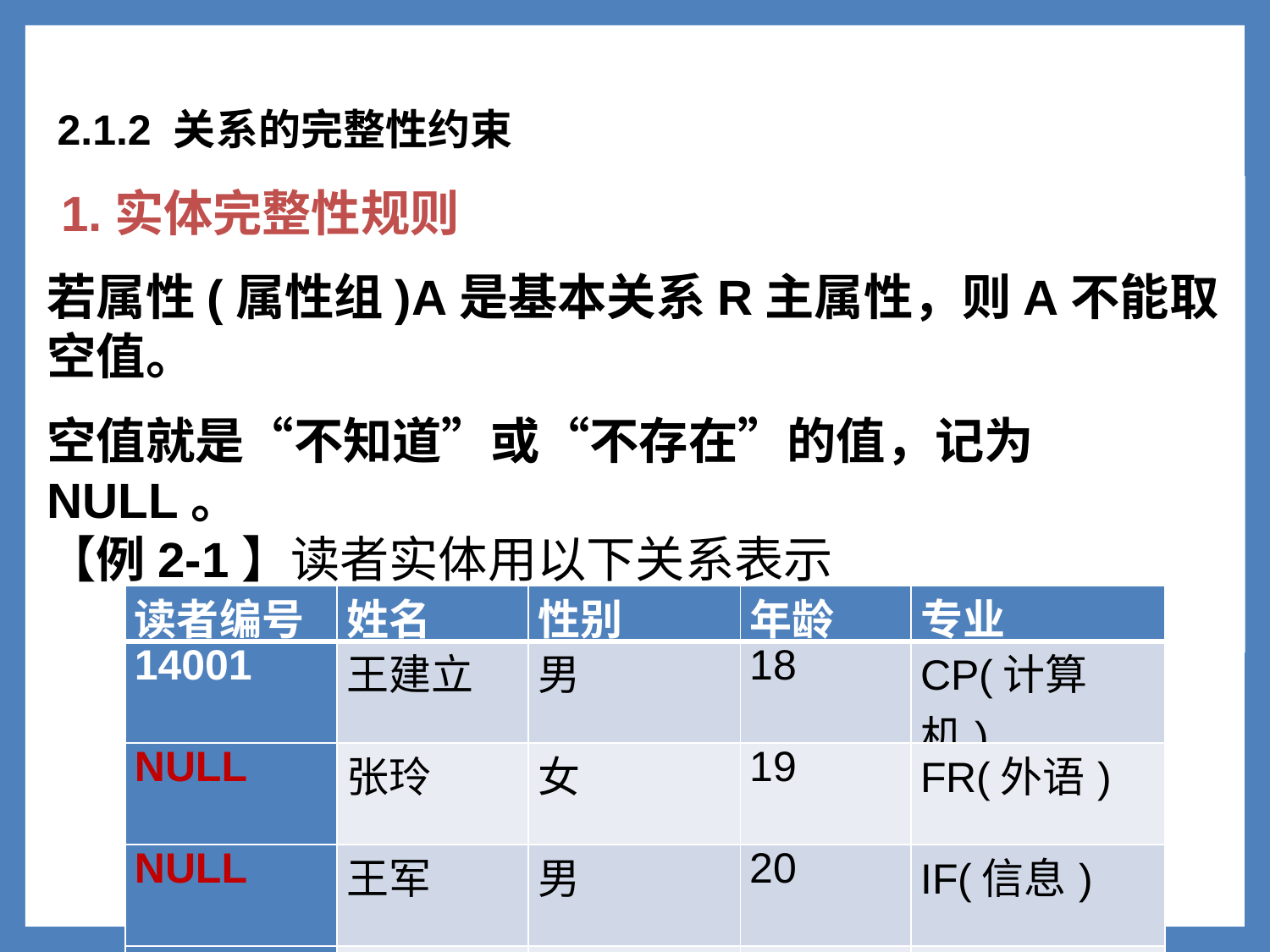

2.1.2 关系的完整性约束

 1.实体完整性规则
若属性(属性组)A是基本关系R主属性，则A不能取空值。
空值就是“不知道”或“不存在”的值，记为NULL。
【例2-1】读者实体用以下关系表示
	读者(读者编号, 姓名, 年龄, 性别, 专业)
1

| 读者编号 | 姓名 | 性别 | 年龄 | 专业 |
| --- | --- | --- | --- | --- |
| 14001 | 王建立 | 男 | 18 | CP(计算机) |
| NULL | 张玲 | 女 | 19 | FR(外语) |
| NULL | 王军 | 男 | 20 | IF(信息) |
| 14004 | 李建国 | 男 | 19 | CP(计算机) |